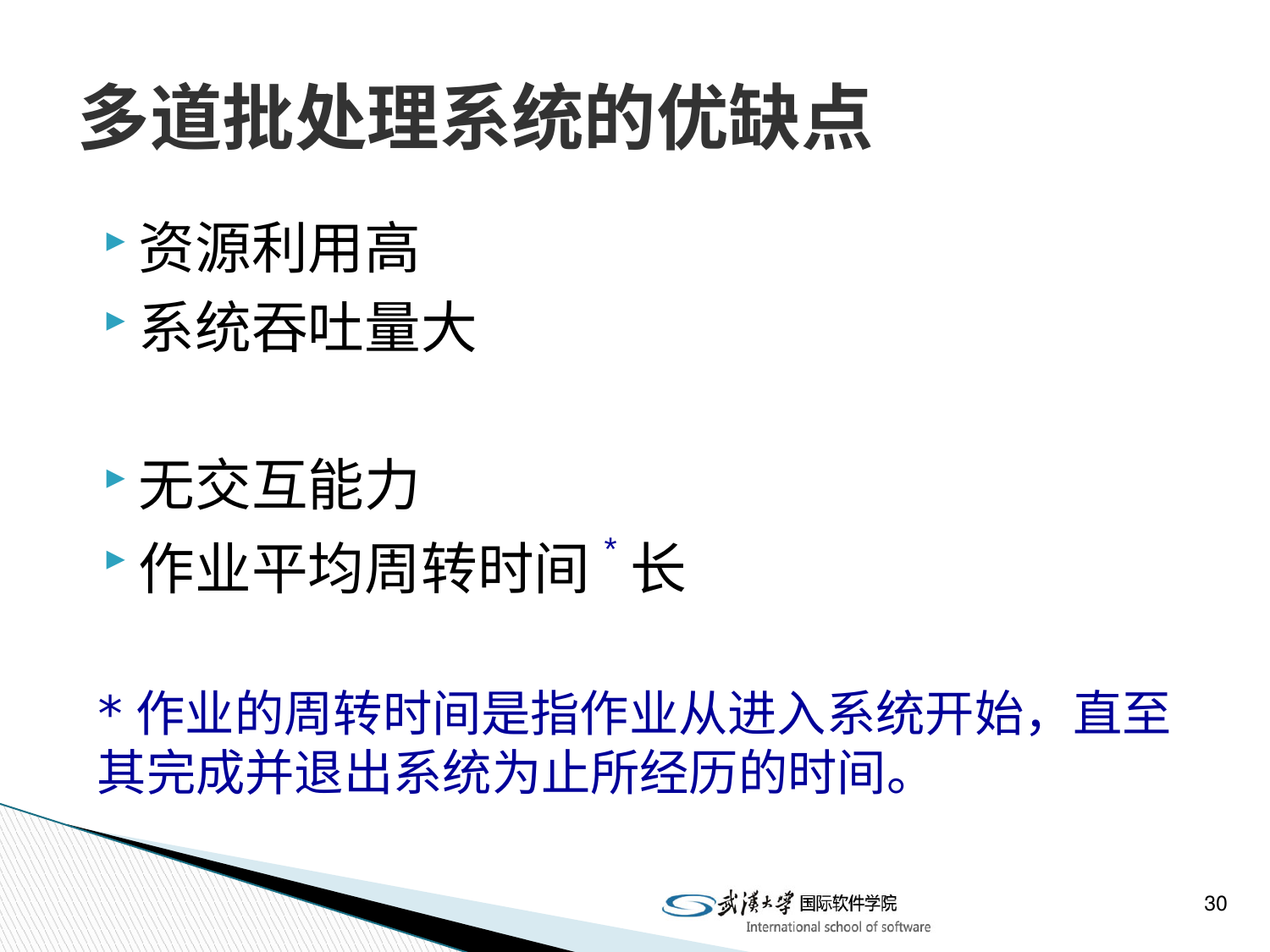

# 多道批处理系统的优缺点
资源利用高
系统吞吐量大

无交互能力
作业平均周转时间*长
*作业的周转时间是指作业从进入系统开始，直至其完成并退出系统为止所经历的时间。